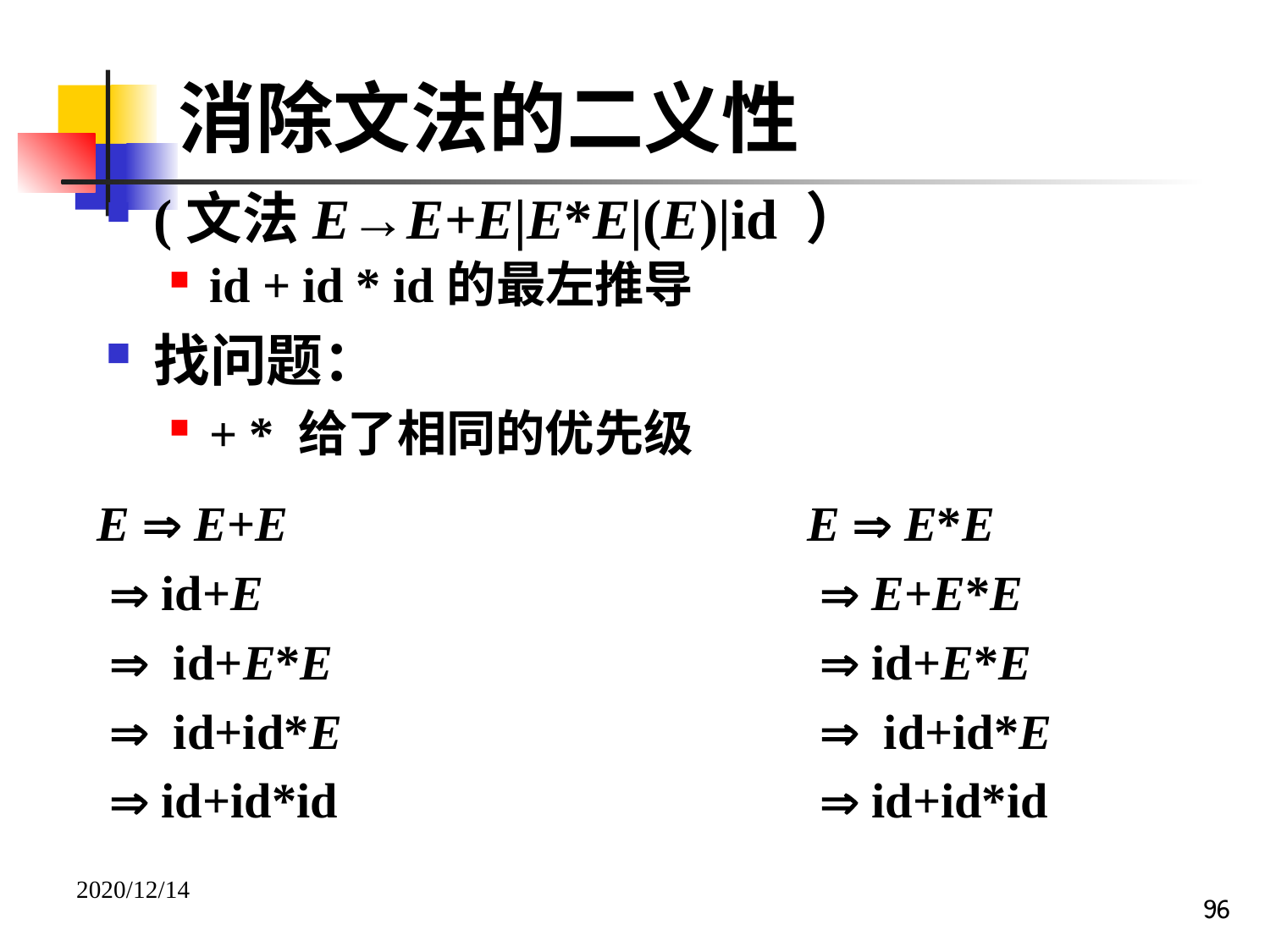

消除文法的二义性
(文法E→E+E|E*E|(E)|id ）
id + id * id的最左推导
找问题：
+ * 给了相同的优先级
E ⇒ E+E
 ⇒ id+E
 ⇒  id+E*E
 ⇒  id+id*E
 ⇒ id+id*id
E ⇒ E*E
 ⇒ E+E*E
 ⇒ id+E*E
 ⇒  id+id*E
 ⇒ id+id*id
96
2020/12/14